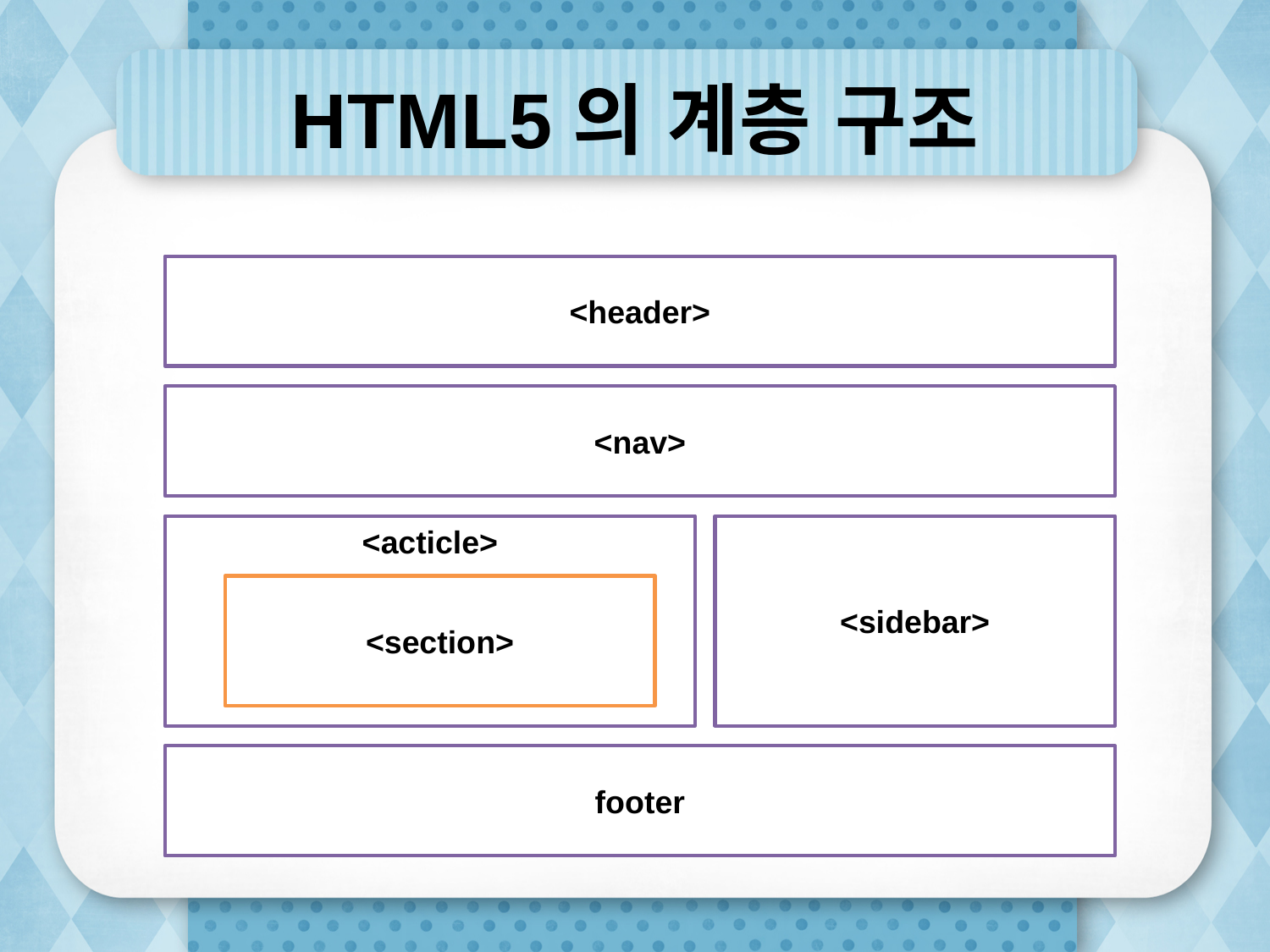

# HTML5의 계층 구조
<header>
<nav>
<acticle>
<sidebar>
<section>
footer